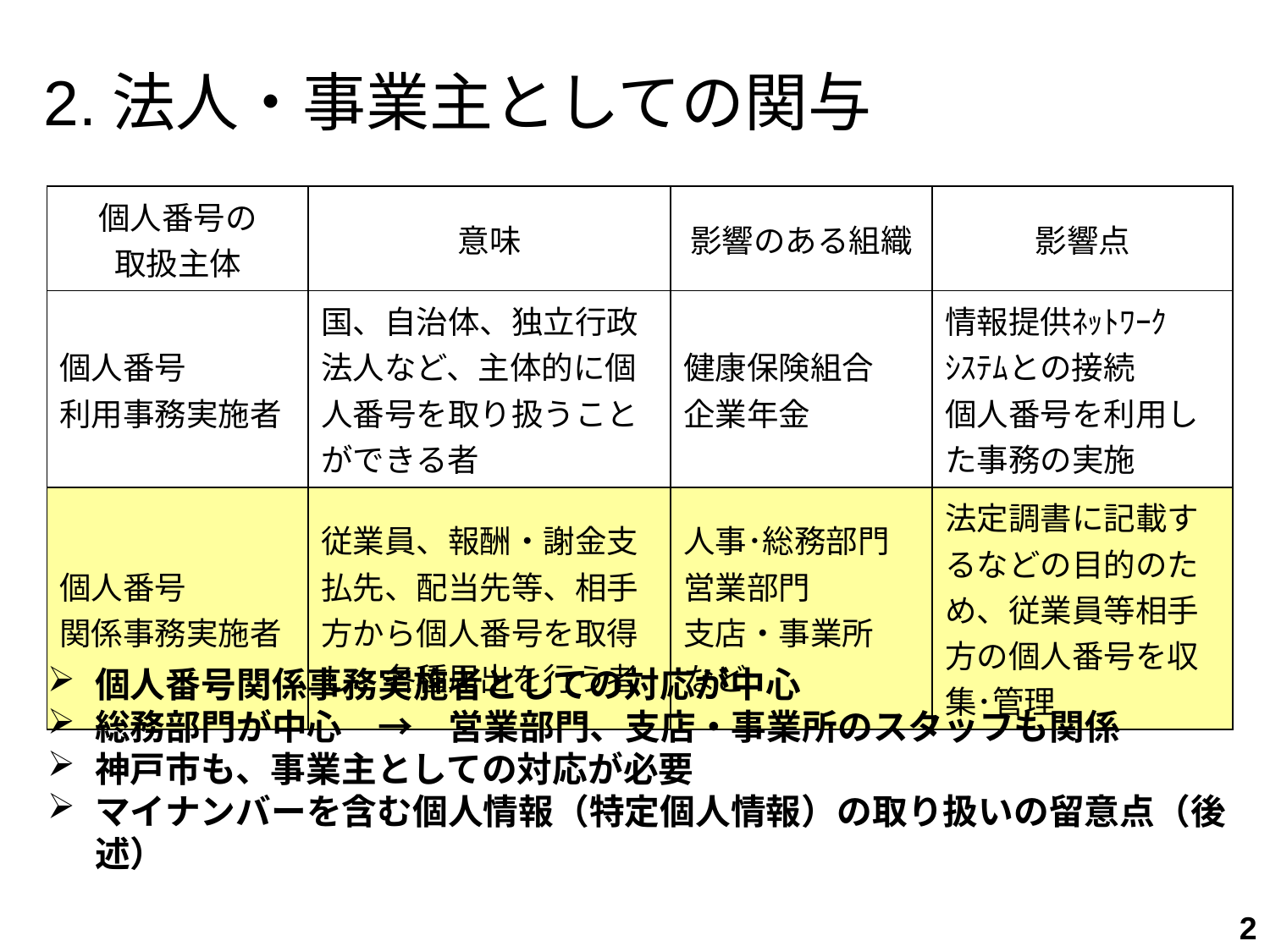

# 2.法人・事業主としての関与
| 個人番号の 取扱主体 | 意味 | 影響のある組織 | 影響点 |
| --- | --- | --- | --- |
| 個人番号 利用事務実施者 | 国、自治体、独立行政法人など、主体的に個人番号を取り扱うことができる者 | 健康保険組合 企業年金 | 情報提供ﾈｯﾄﾜｰｸ ｼｽﾃﾑとの接続 個人番号を利用した事務の実施 |
| 個人番号 関係事務実施者 | 従業員、報酬・謝金支払先、配当先等、相手方から個人番号を取得し、各種届出を行う者 | 人事･総務部門 営業部門 支店・事業所 など | 法定調書に記載するなどの目的のため、従業員等相手方の個人番号を収集･管理 |
個人番号関係事務実施者としての対応が中心
総務部門が中心　→　営業部門、支店・事業所のスタッフも関係
神戸市も、事業主としての対応が必要
マイナンバーを含む個人情報（特定個人情報）の取り扱いの留意点（後述）
2